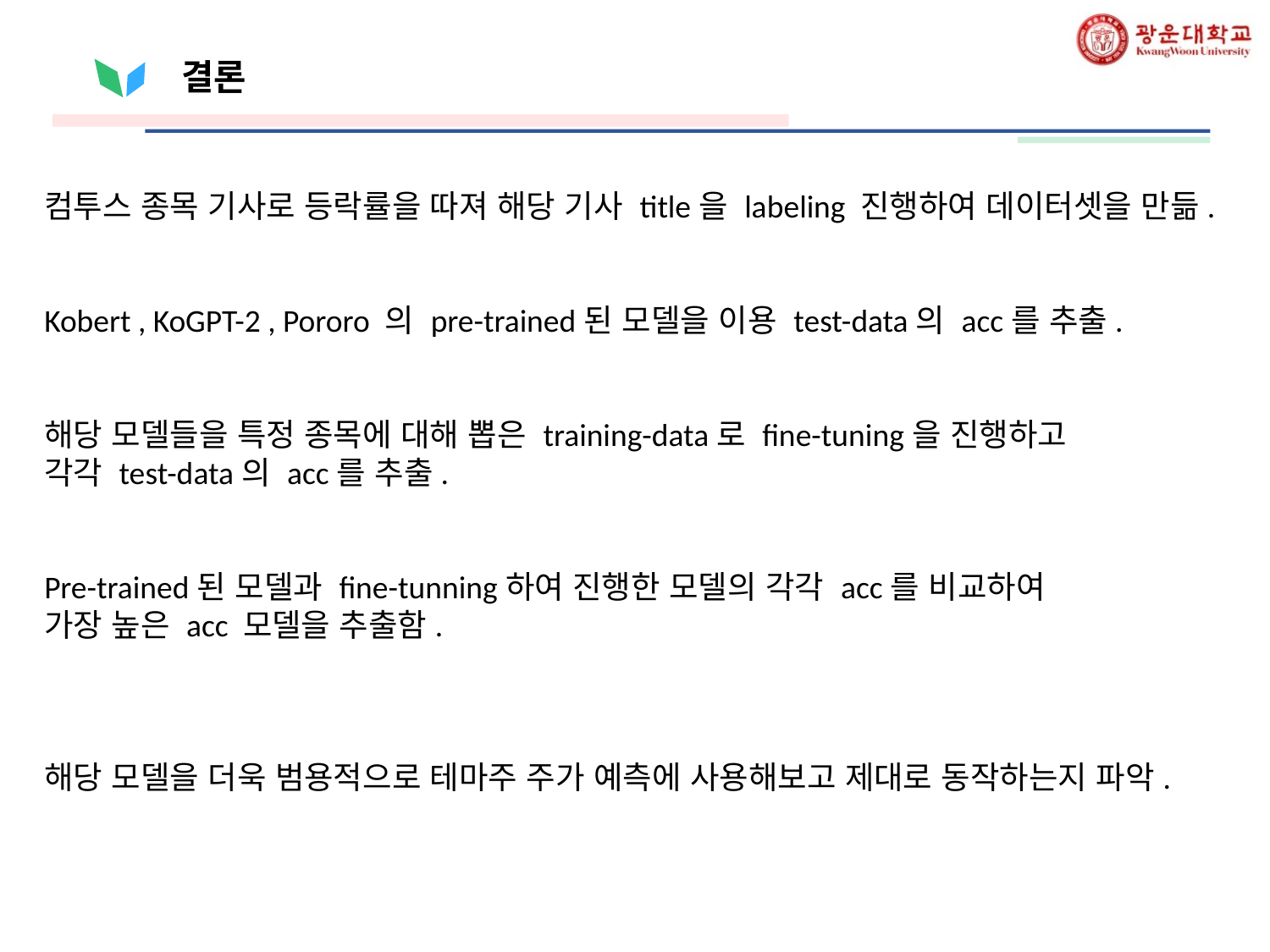

# 결론
컴투스 종목 기사로 등락률을 따져 해당 기사 title을 labeling 진행하여 데이터셋을 만듦.

Kobert , KoGPT-2 , Pororo 의 pre-trained된 모델을 이용 test-data의 acc를 추출.

해당 모델들을 특정 종목에 대해 뽑은 training-data로 fine-tuning을 진행하고
각각 test-data의 acc를 추출.

Pre-trained된 모델과 fine-tunning하여 진행한 모델의 각각 acc를 비교하여
가장 높은 acc 모델을 추출함.

해당 모델을 더욱 범용적으로 테마주 주가 예측에 사용해보고 제대로 동작하는지 파악.